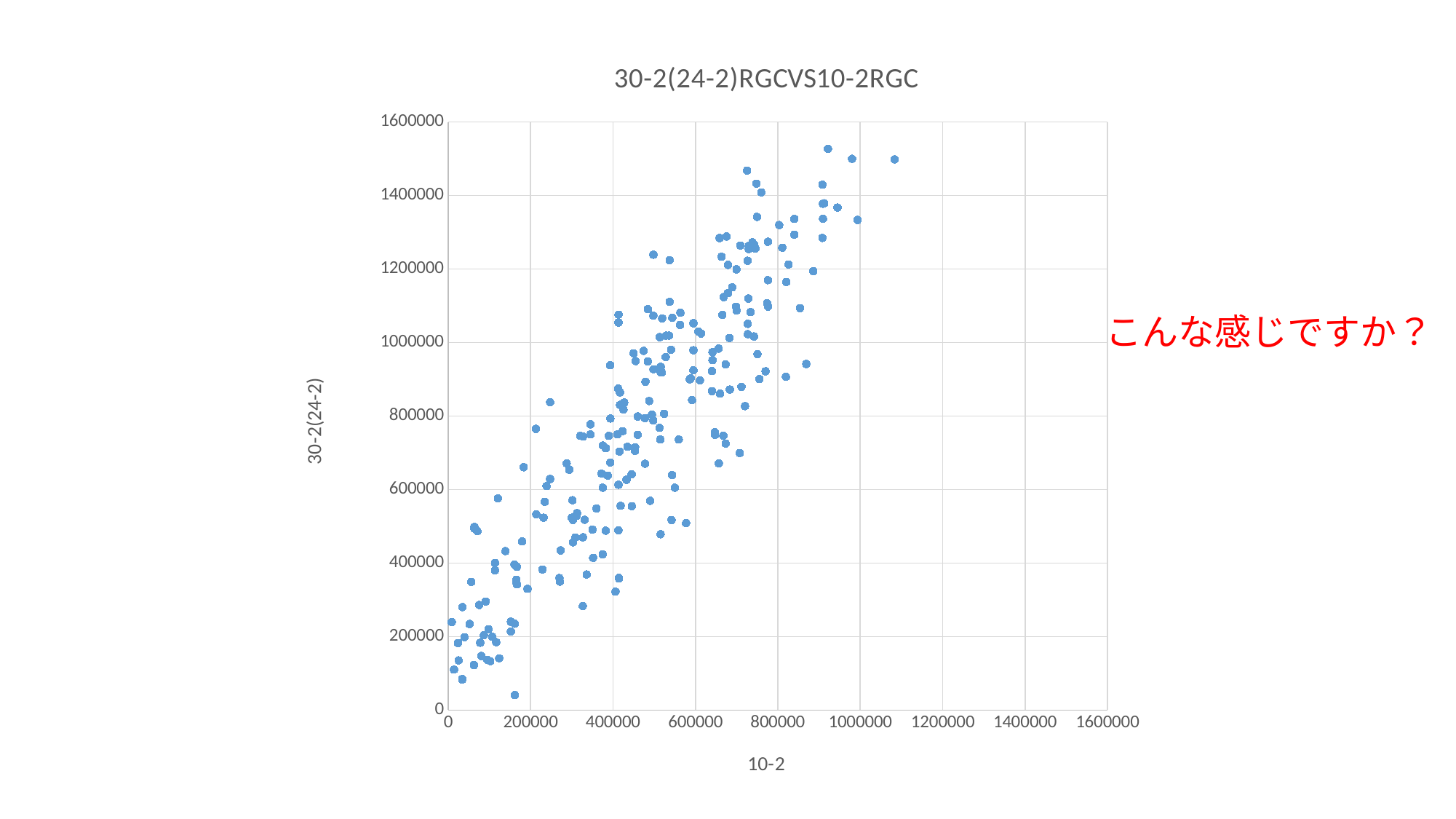

### Chart: 30-2(24-2)RGCVS10-2RGC

| Category | 30-2HFARGC |
|---|---|
こんな感じですか？